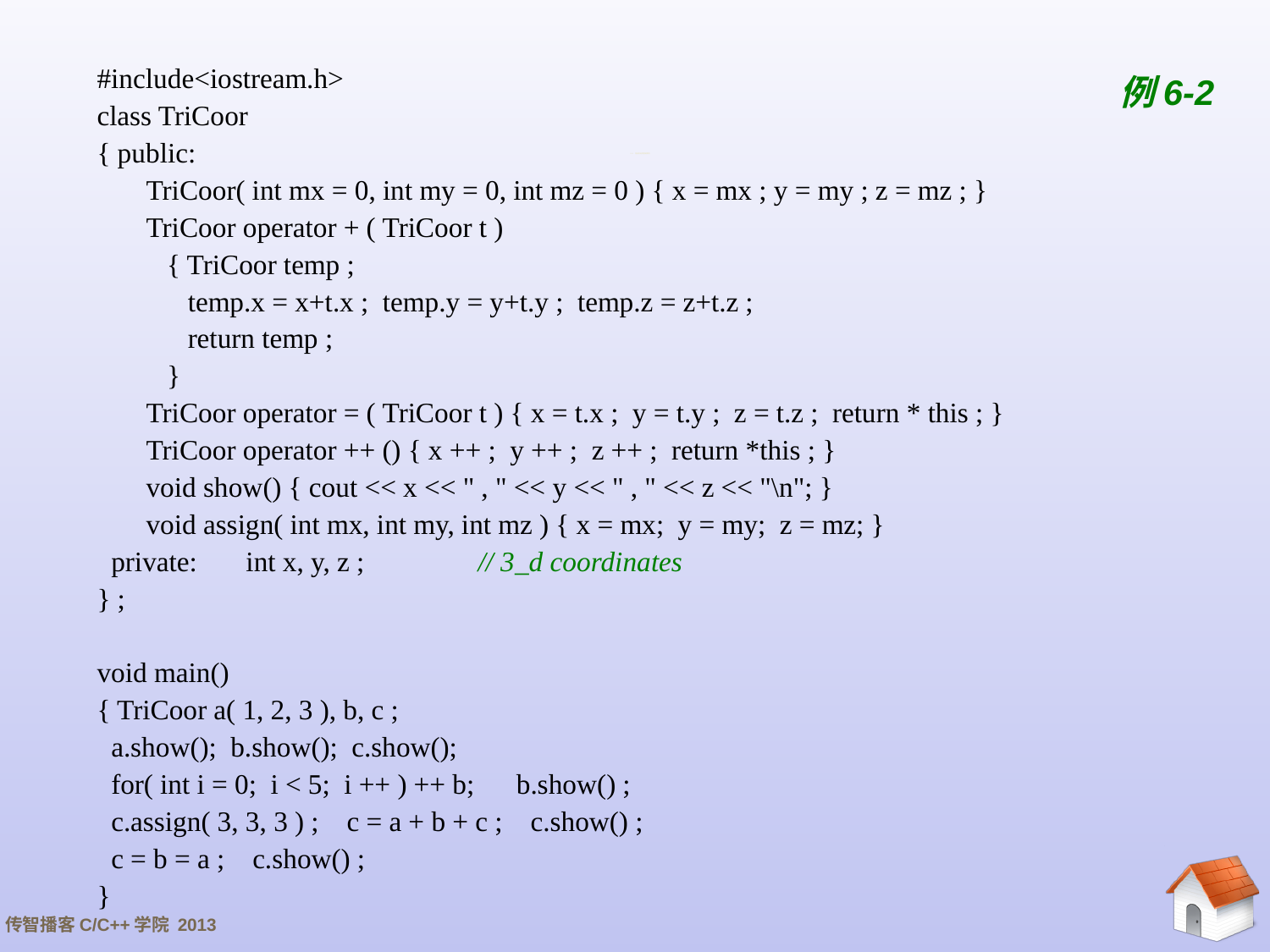

#include<iostream.h>
class TriCoor
{ public:
       TriCoor( int mx = 0, int my = 0, int mz = 0 ) { x = mx ; y = my ; z = mz ; }
       TriCoor operator + ( TriCoor t )
          { TriCoor temp ;
             temp.x = x+t.x ;  temp.y = y+t.y ;  temp.z = z+t.z ;
             return temp ;
          }
       TriCoor operator = ( TriCoor t ) { x = t.x ;  y = t.y ;  z = t.z ;  return * this ; }
       TriCoor operator ++ () { x ++ ;  y ++ ;  z ++ ;  return *this ; }
       void show() { cout << x << " , " << y << " , " << z << "\n"; }
       void assign( int mx, int my, int mz ) { x = mx;  y = my;  z = mz; }
  private:       int x, y, z ;	// 3_d coordinates
} ;

void main()
{ TriCoor a( 1, 2, 3 ), b, c ;
  a.show();  b.show();  c.show();
  for( int i = 0;  i < 5;  i ++ ) ++ b;      b.show() ;
  c.assign( 3, 3, 3 ) ;    c = a + b + c ;    c.show() ;
  c = b = a ;    c.show() ;
}
例6-2
# 6.2.1  用成员函数重载算符